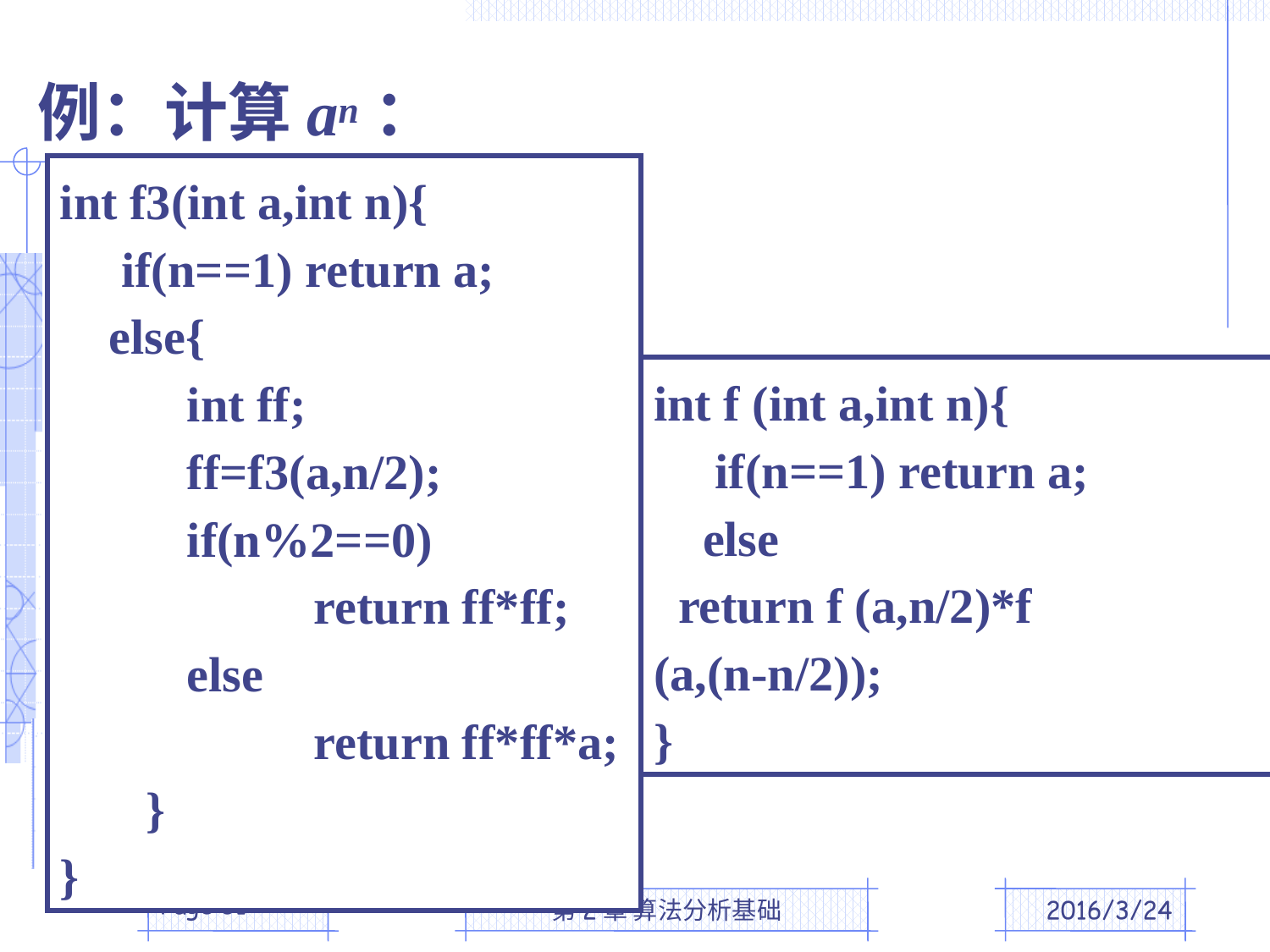

例：计算an：
int f3(int a,int n){
     if(n==1) return a;
    else{
	int ff;
	ff=f3(a,n/2);
	if(n%2==0)				return ff*ff;
	else
  		return ff*ff*a;
       }
}
int f (int a,int n){
     if(n==1) return a;
    else
  return f (a,n/2)*f (a,(n-n/2));
}
Page 31
第2章 算法分析基础
2016/3/24